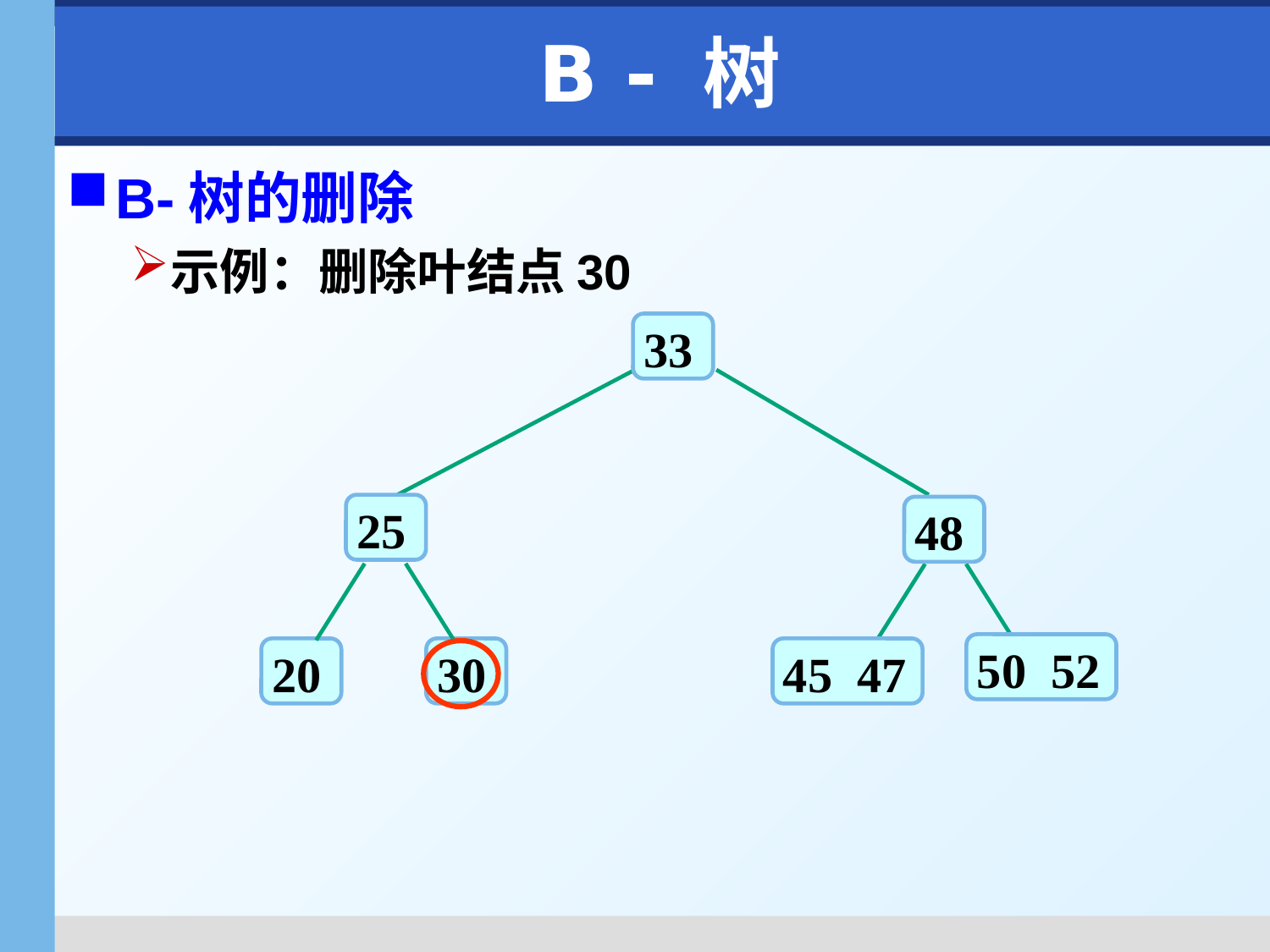

# B - 树
B-树的删除
示例：删除叶结点30

33

25
48

50  52
20
30
45  47